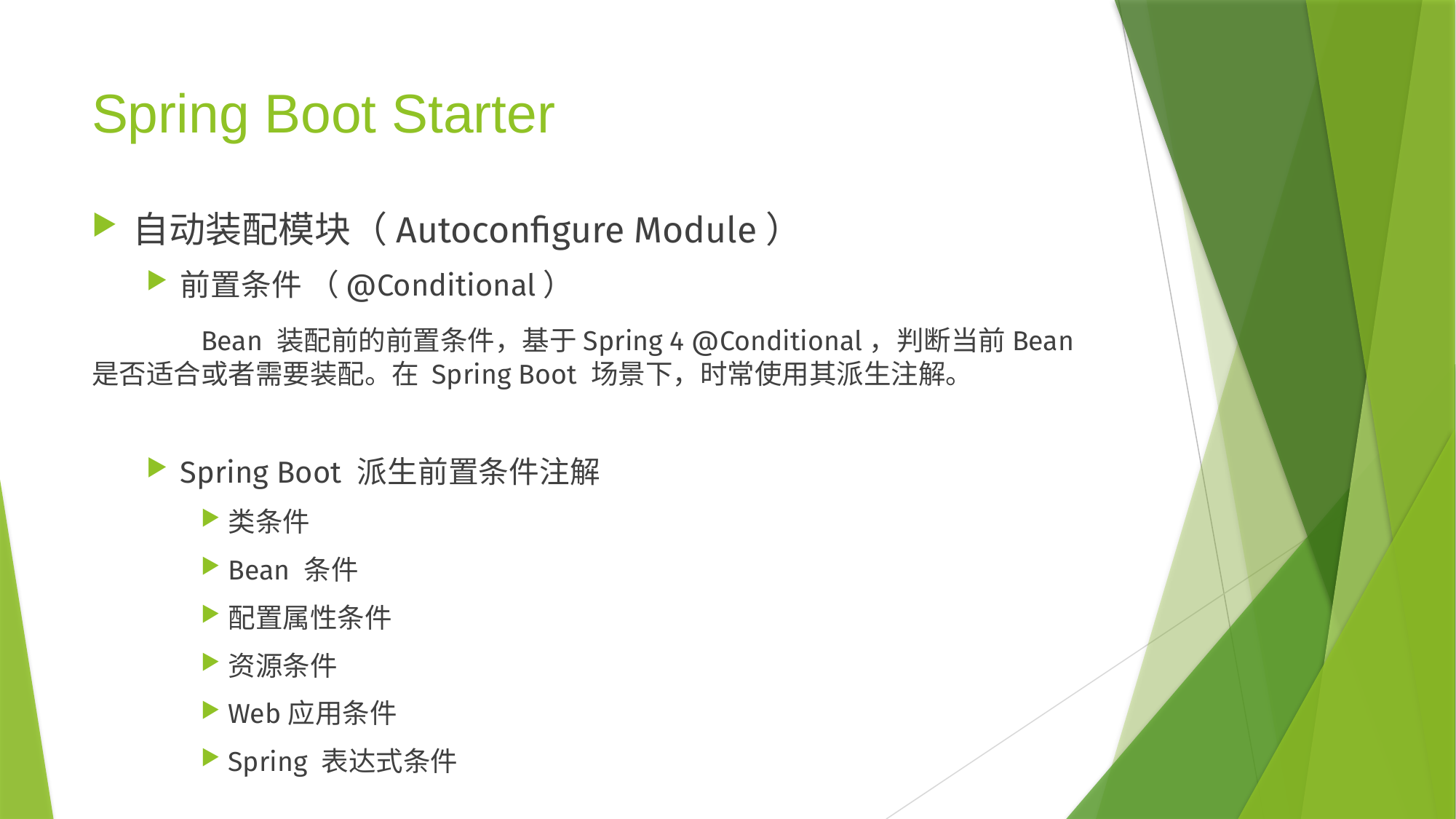

# Spring Boot Starter
自动装配模块（Autoconfigure Module）
前置条件 （@Conditional）
	Bean 装配前的前置条件，基于Spring 4 @Conditional，判断当前Bean 是否适合或者需要装配。在 Spring Boot 场景下，时常使用其派生注解。

Spring Boot 派生前置条件注解
类条件
Bean 条件
配置属性条件
资源条件
Web应用条件
Spring 表达式条件